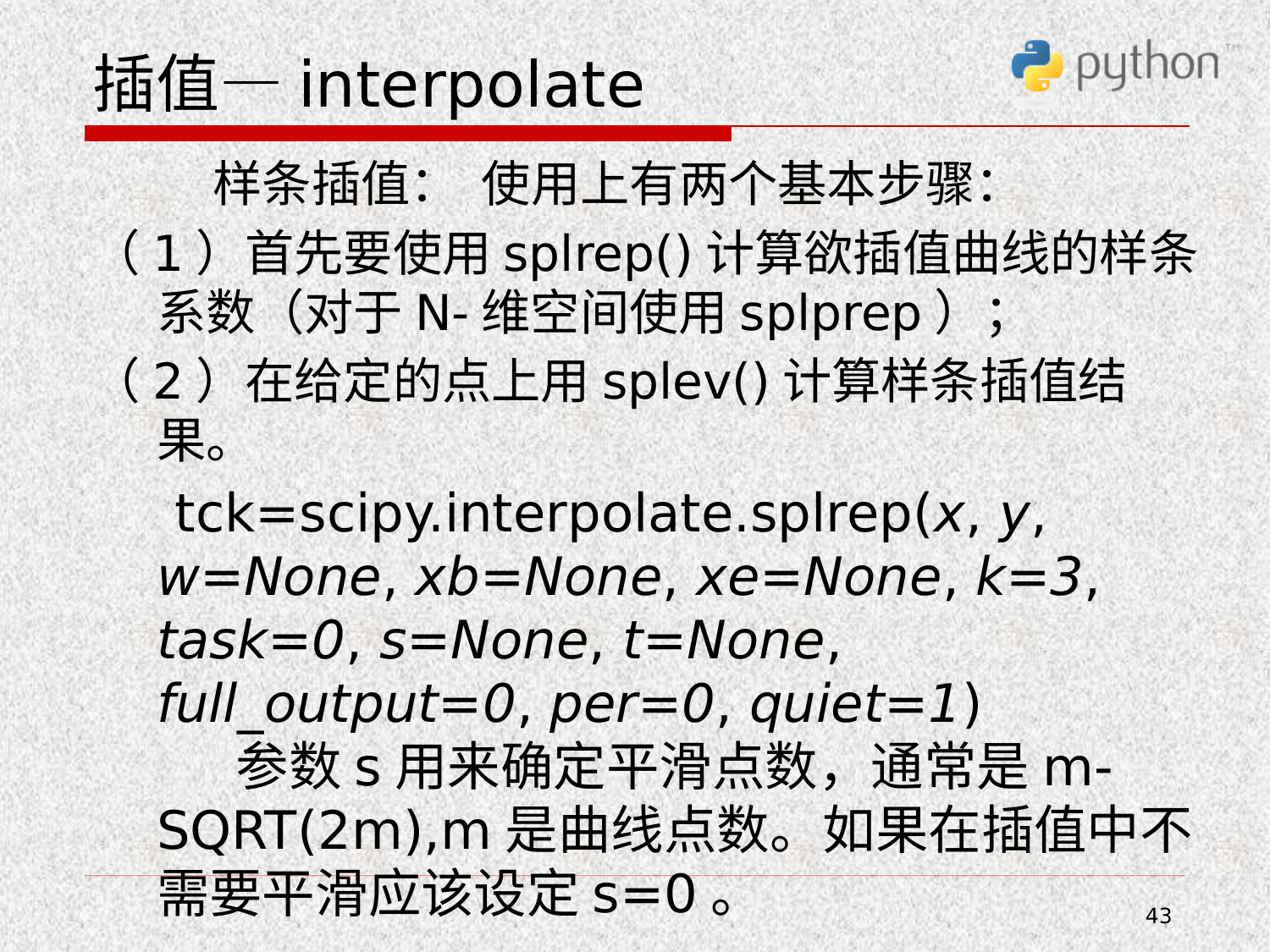

# 插值—interpolate
          样条插值：  使用上有两个基本步骤：
（1）首先要使用splrep()计算欲插值曲线的样条系数（对于N-维空间使用splprep）；
（2）在给定的点上用splev()计算样条插值结果。
     tck=scipy.interpolate.splrep(x, y, w=None, xb=None, xe=None, k=3, task=0, s=None, t=None, full_output=0, per=0, quiet=1)
    参数s用来确定平滑点数，通常是m-SQRT(2m),m是曲线点数。如果在插值中不需要平滑应该设定s=0。
43